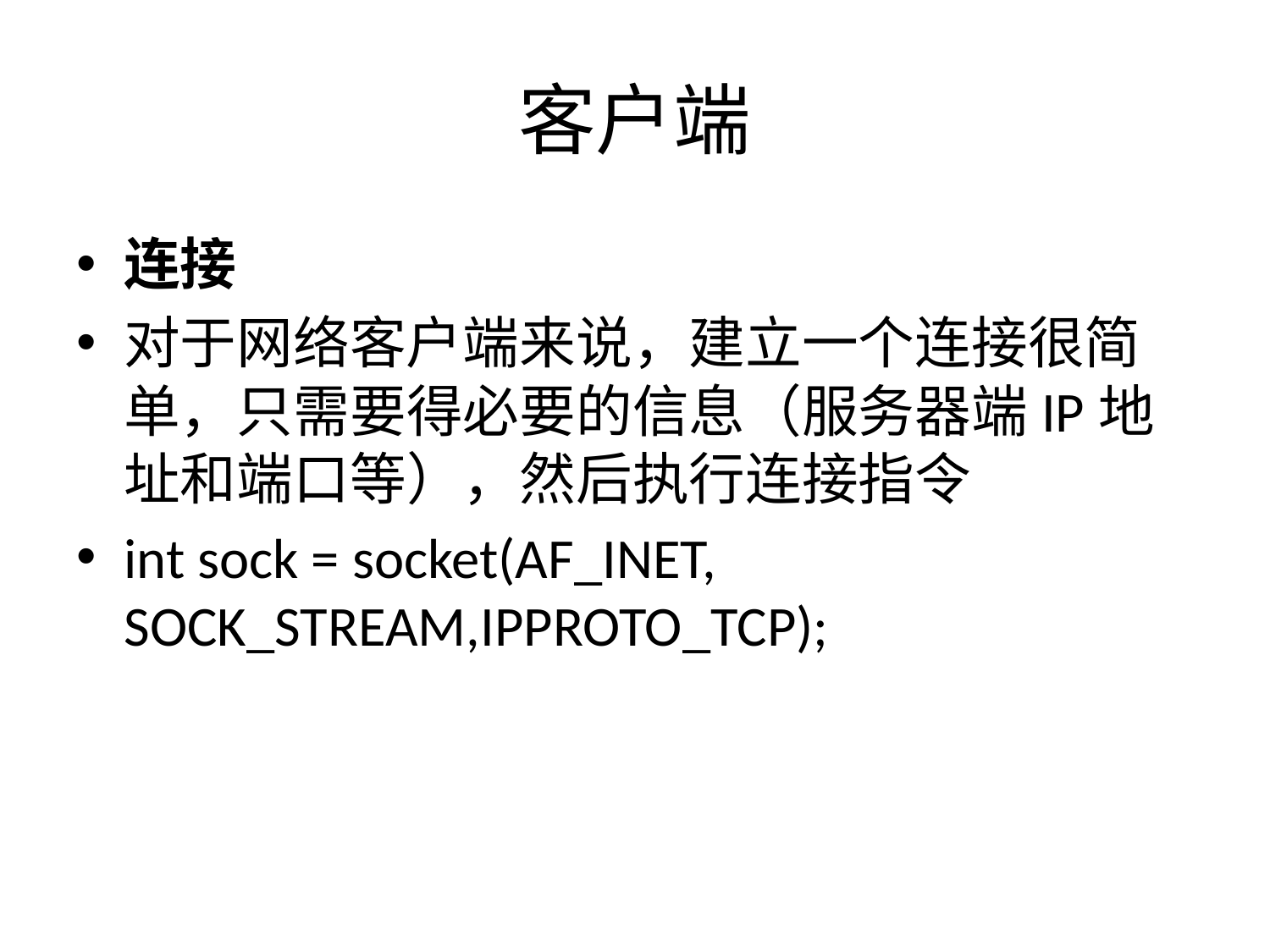

# 客户端
连接
对于网络客户端来说，建立一个连接很简单，只需要得必要的信息（服务器端IP地址和端口等），然后执行连接指令
int sock = socket(AF_INET, SOCK_STREAM,IPPROTO_TCP);